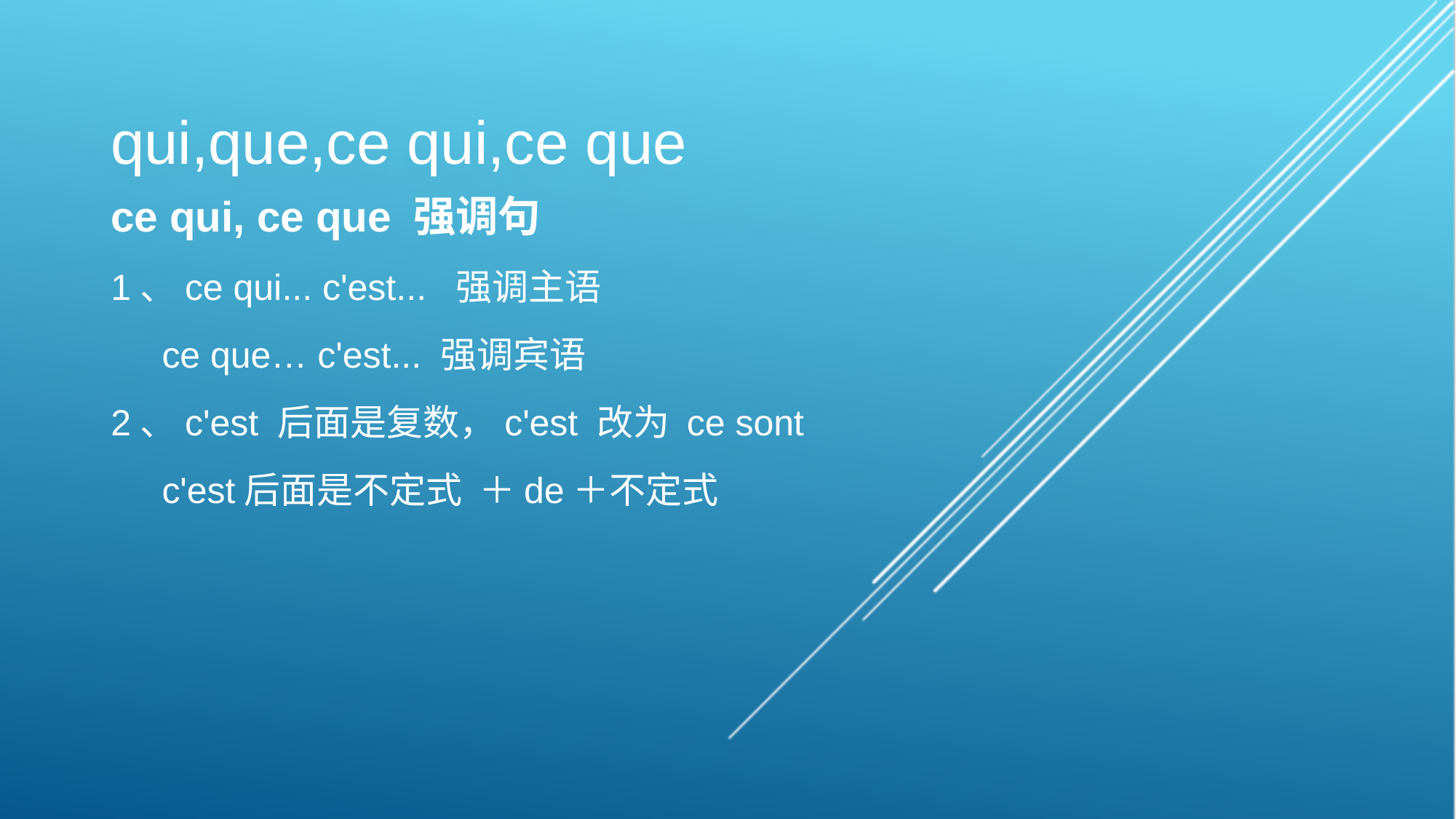

# qui,que,ce qui,ce que
ce qui, ce que 强调句
1、ce qui... c'est...  强调主语
     ce que… c'est... 强调宾语
2、c'est 后面是复数，c'est 改为 ce sont
     c'est后面是不定式  ＋de＋不定式